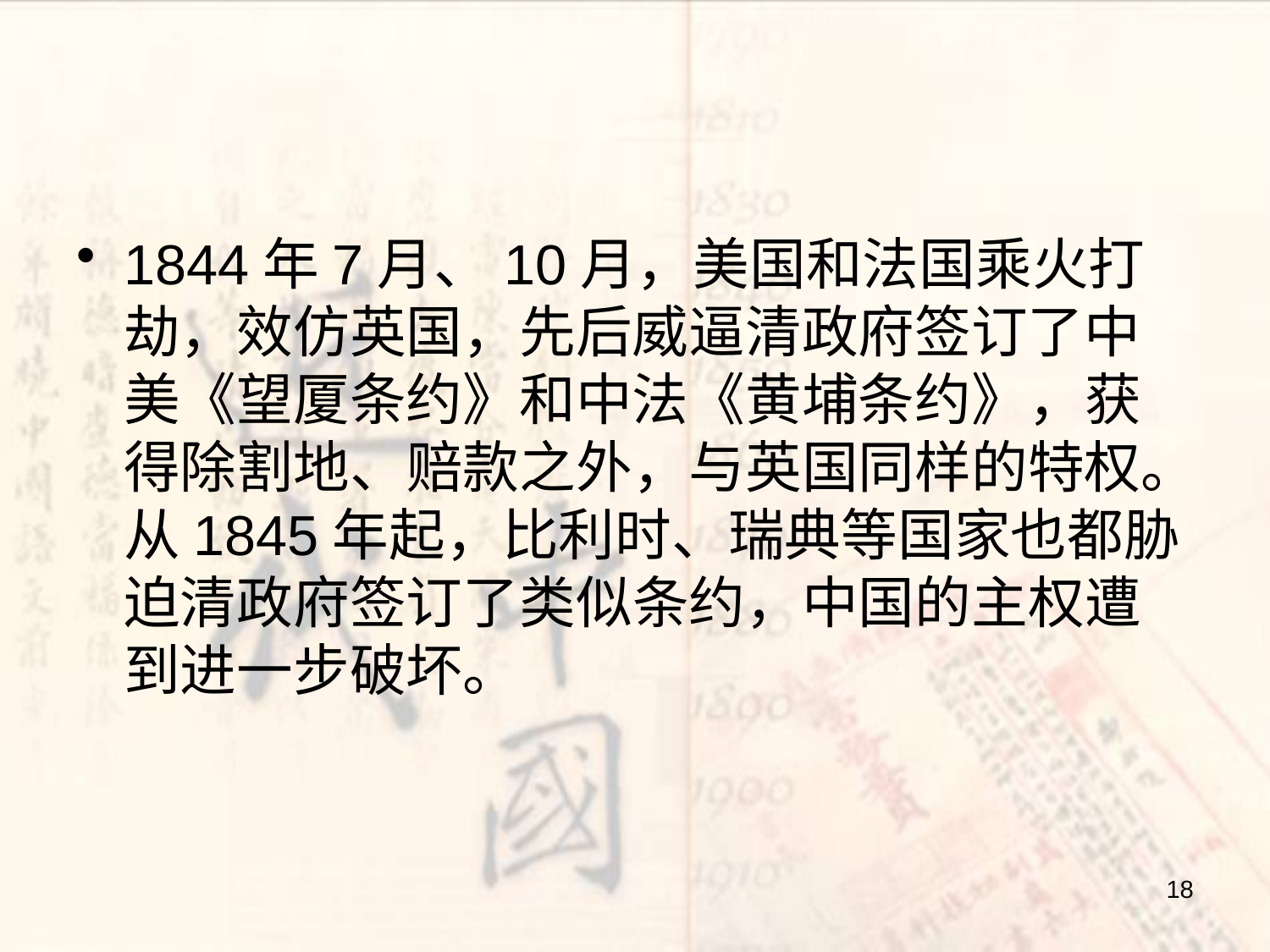

#
1844年7月、10月，美国和法国乘火打劫，效仿英国，先后威逼清政府签订了中美《望厦条约》和中法《黄埔条约》，获得除割地、赔款之外，与英国同样的特权。从1845年起，比利时、瑞典等国家也都胁迫清政府签订了类似条约，中国的主权遭到进一步破坏。
18